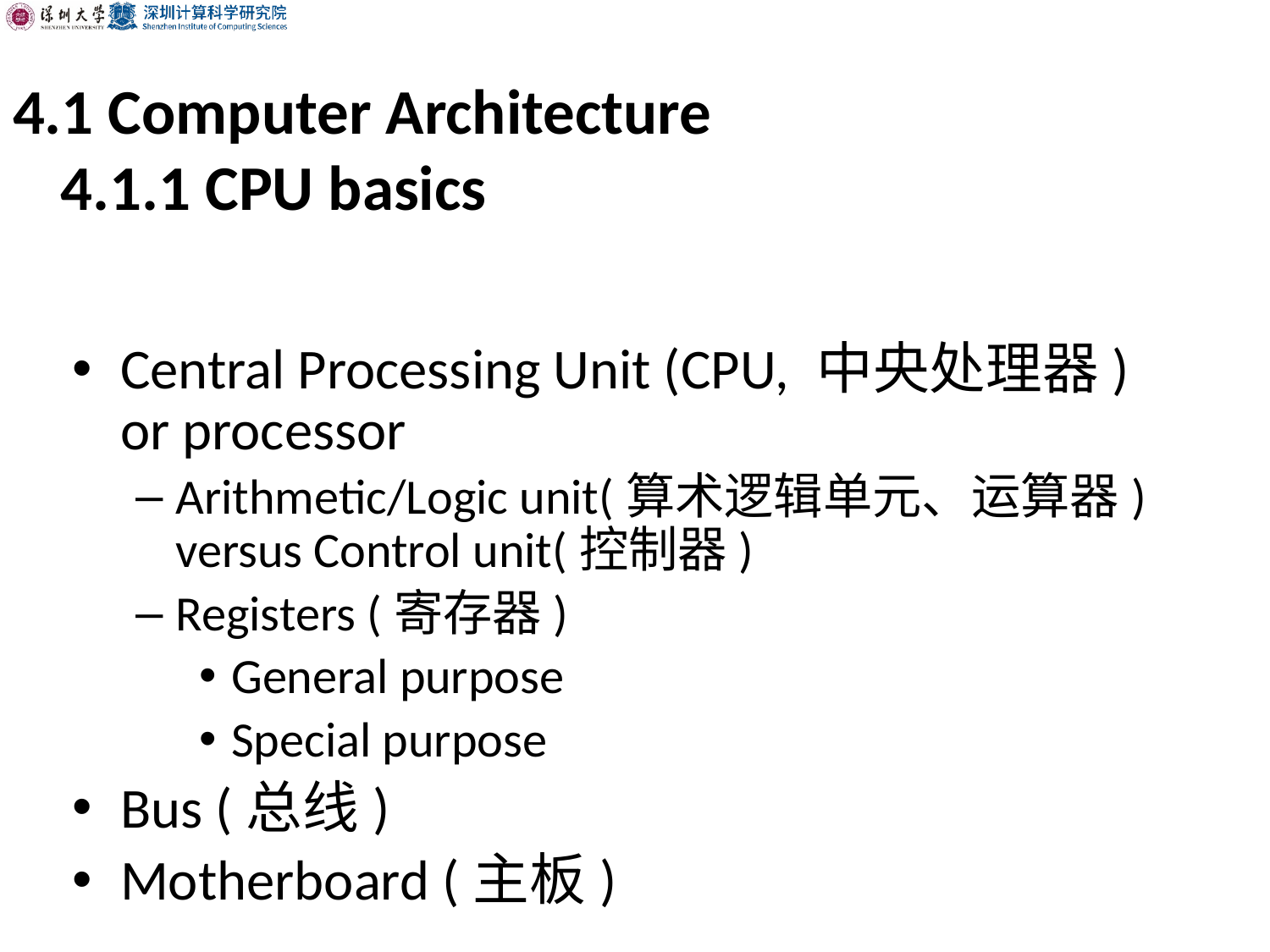

# 4.1 Computer Architecture 4.1.1 CPU basics

Central Processing Unit (CPU, 中央处理器) or processor
Arithmetic/Logic unit(算术逻辑单元、运算器) versus Control unit(控制器)
Registers (寄存器)
General purpose
Special purpose
Bus (总线)
Motherboard (主板)